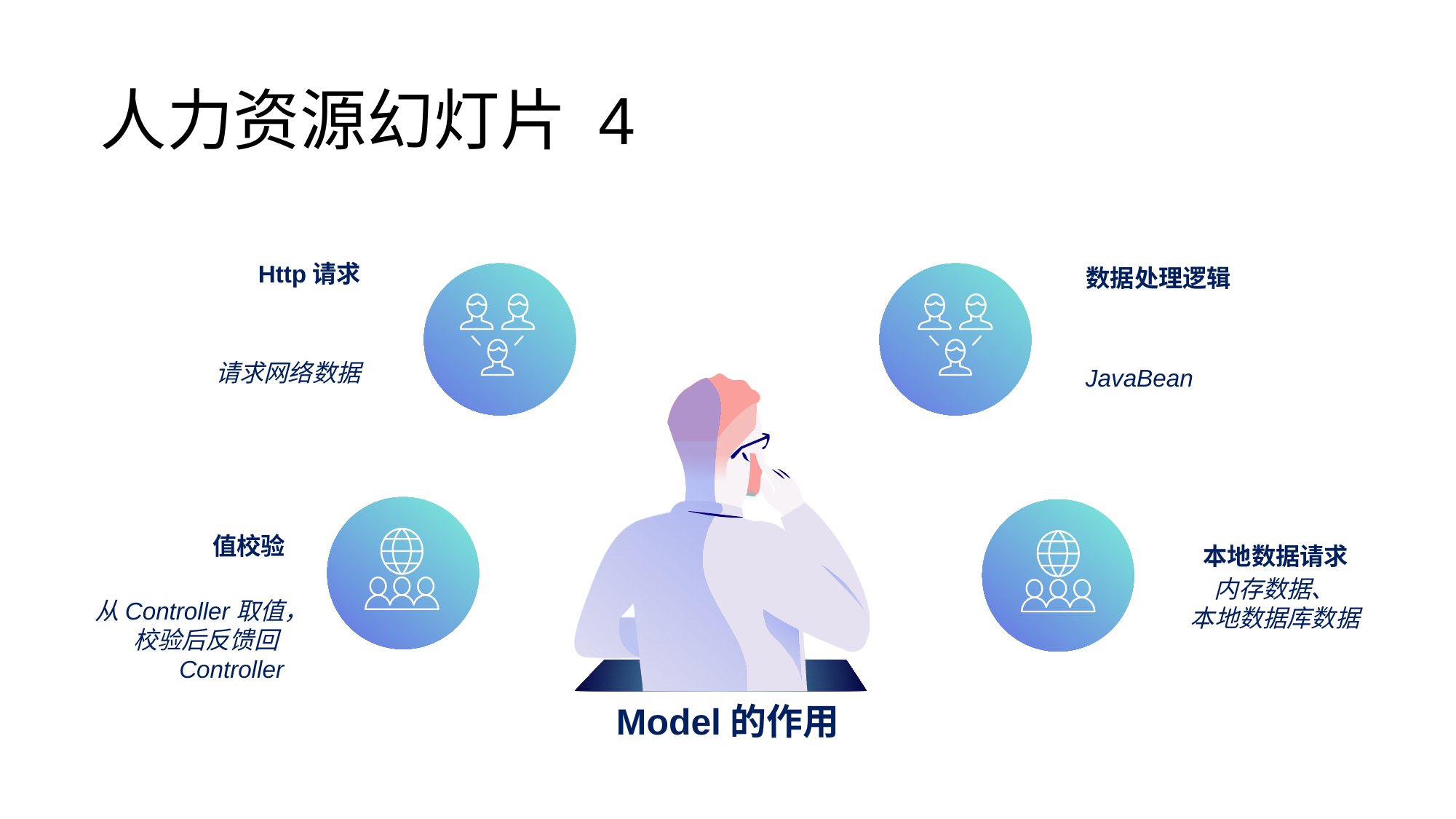

# 人力资源幻灯片 4

Http请求
请求网络数据
数据处理逻辑
JavaBean

值校验
从Controller取值，校验后反馈回Controller
本地数据请求
内存数据、
本地数据库数据
Model的作用